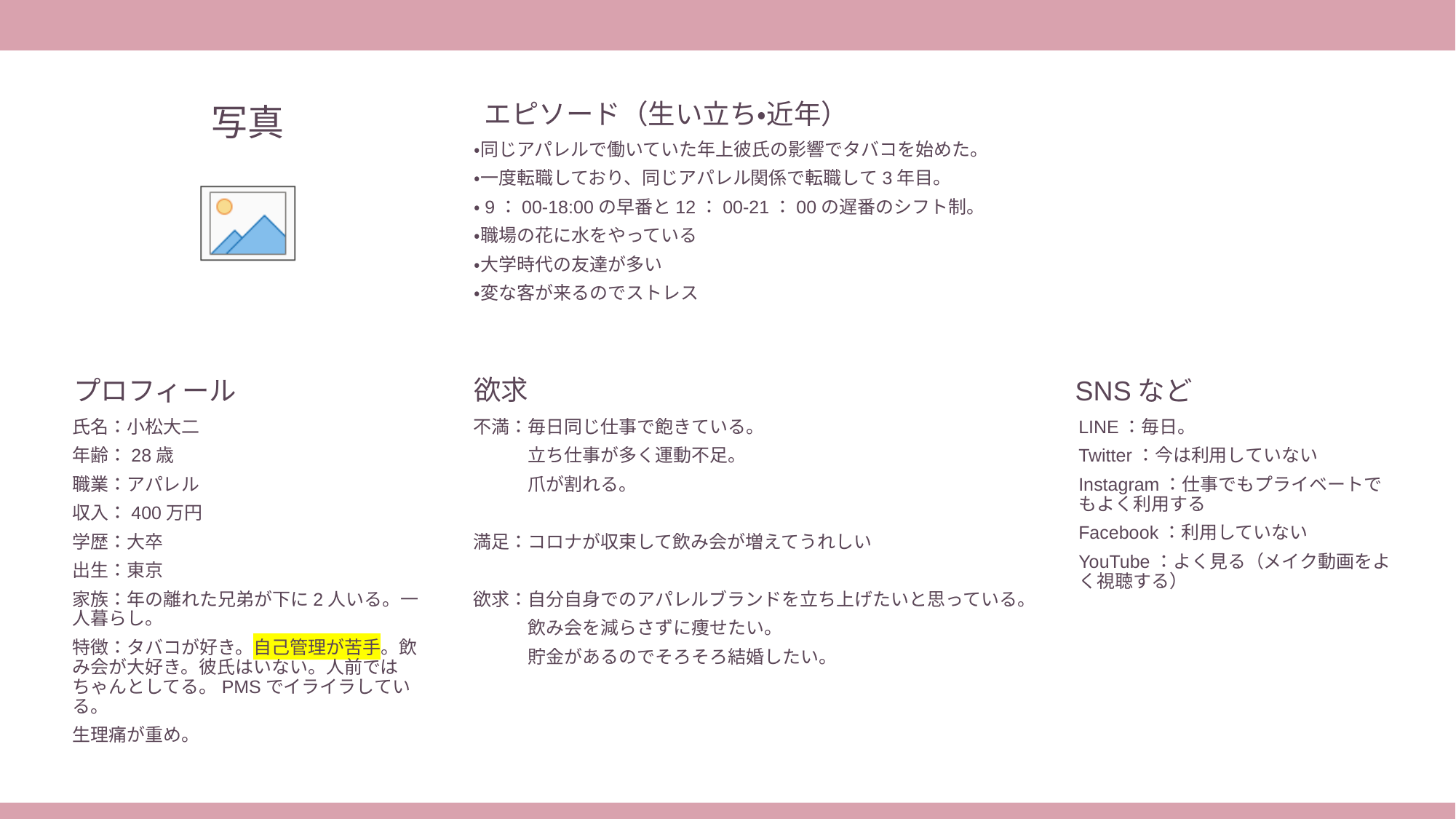

#

・同じアパレルで働いていた年上彼氏の影響でタバコを始めた。
・一度転職しており、同じアパレル関係で転職して3年目。
・9：00-18:00の早番と12：00-21：00の遅番のシフト制。
・職場の花に水をやっている
・大学時代の友達が多い
・変な客が来るのでストレス

氏名：小松大二
年齢：28歳
職業：アパレル
収入：400万円
学歴：大卒
出生：東京
家族：年の離れた兄弟が下に2人いる。一人暮らし。
特徴：タバコが好き。自己管理が苦手。飲み会が大好き。彼氏はいない。人前ではちゃんとしてる。PMSでイライラしている。
生理痛が重め。
不満：毎日同じ仕事で飽きている。
　　　立ち仕事が多く運動不足。
　　　爪が割れる。

満足：コロナが収束して飲み会が増えてうれしい

欲求：自分自身でのアパレルブランドを立ち上げたいと思っている。
　　　飲み会を減らさずに痩せたい。
　　　貯金があるのでそろそろ結婚したい。
LINE：毎日。
Twitter：今は利用していない
Instagram：仕事でもプライベートでもよく利用する
Facebook：利用していない
YouTube：よく見る（メイク動画をよく視聴する）